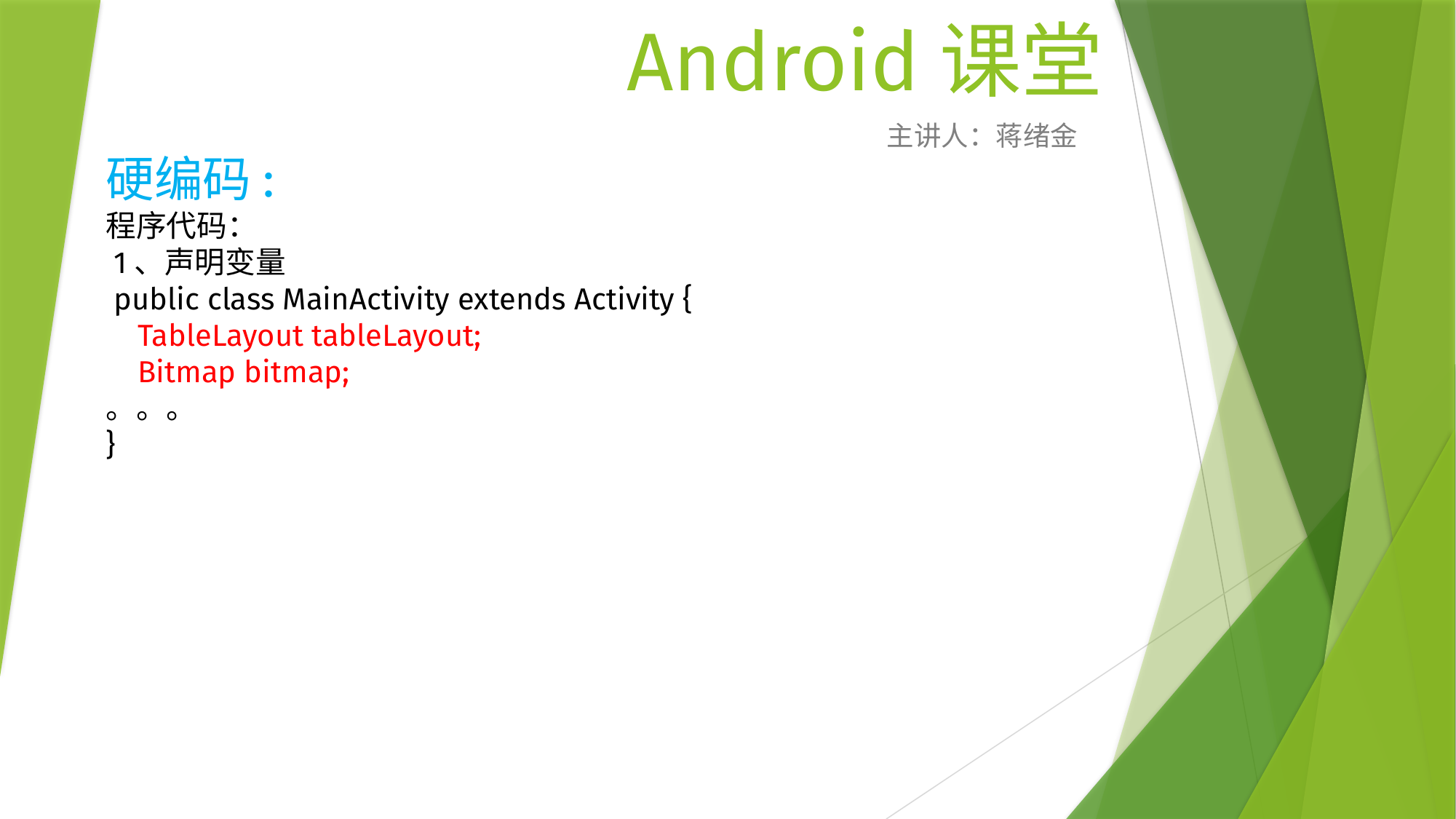

# Android课堂
主讲人：蒋绪金
硬编码:
程序代码：
 1、声明变量
 public class MainActivity extends Activity {
    TableLayout tableLayout;
    Bitmap bitmap;
。。。
}